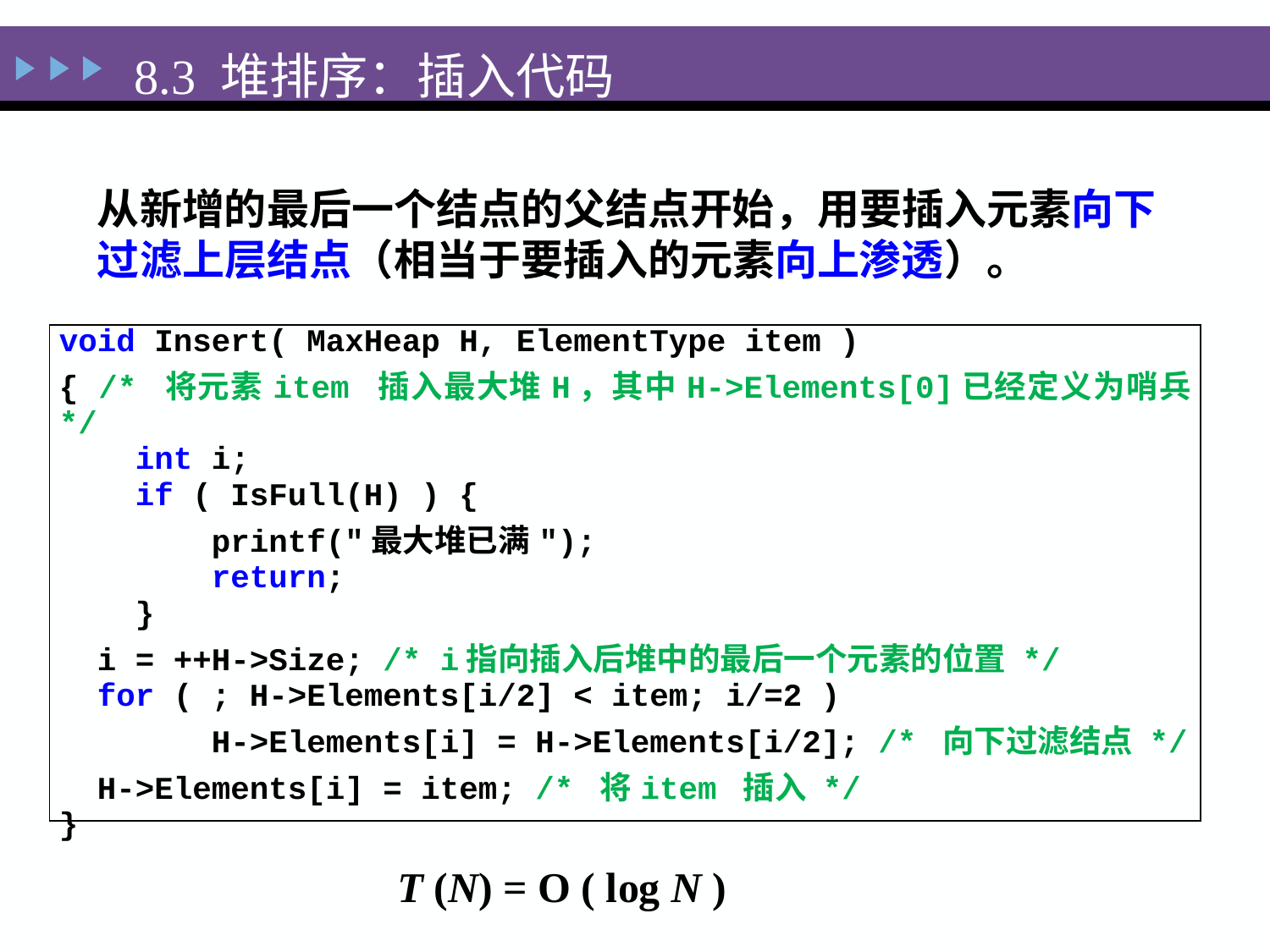

8.3 堆排序：插入代码
从新增的最后一个结点的父结点开始，用要插入元素向下过滤上层结点（相当于要插入的元素向上渗透）。
| void Insert( MaxHeap H, ElementType item ) { /\* 将元素item 插入最大堆H，其中H->Elements[0]已经定义为哨兵 \*/ int i; if ( IsFull(H) ) { printf("最大堆已满"); return; } i = ++H->Size; /\* i指向插入后堆中的最后一个元素的位置 \*/ for ( ; H->Elements[i/2] < item; i/=2 ) H->Elements[i] = H->Elements[i/2]; /\* 向下过滤结点 \*/ H->Elements[i] = item; /\* 将item 插入 \*/ } |
| --- |
T (N) = O ( log N )